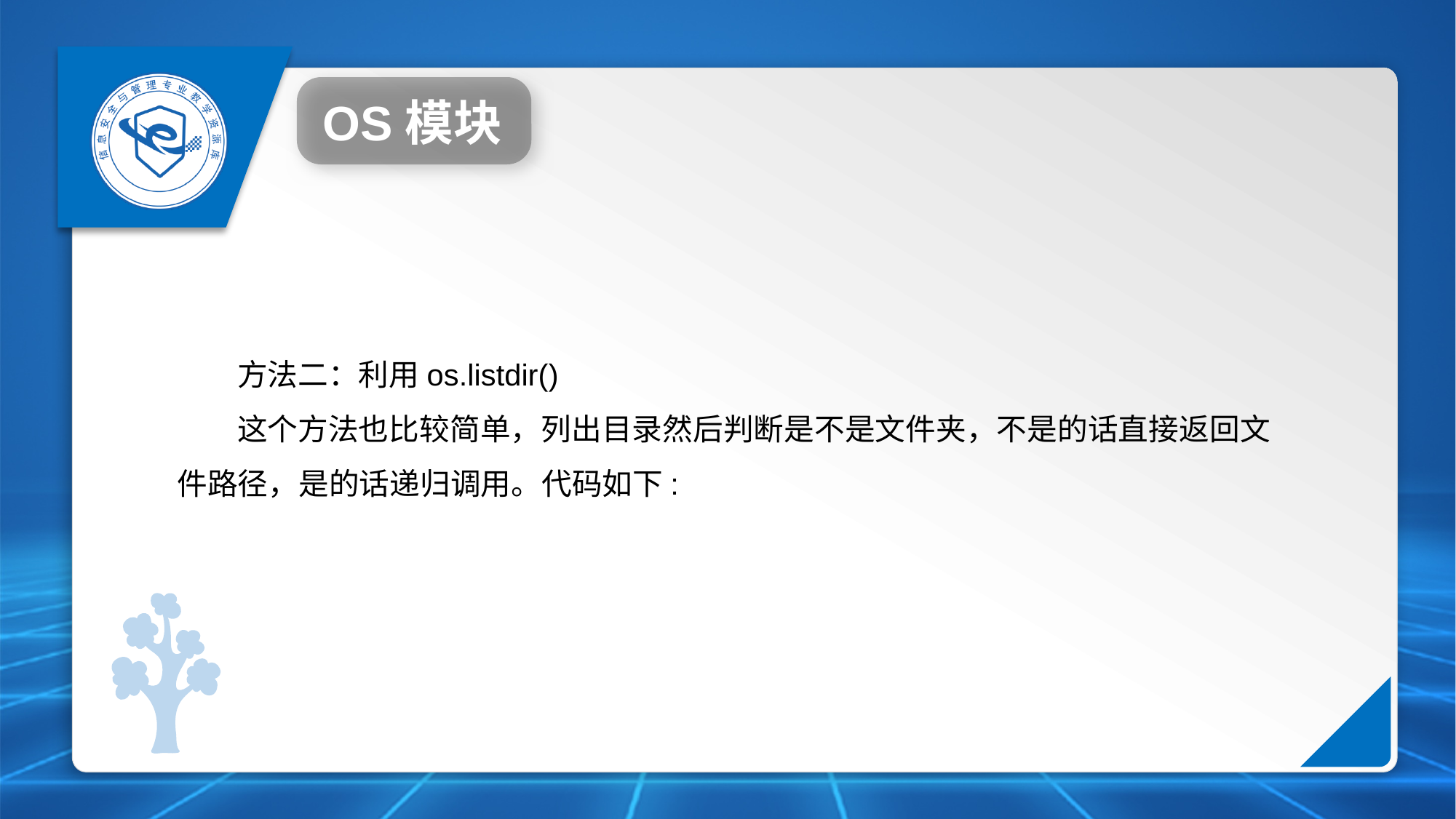

OS模块
方法二：利用os.listdir()
这个方法也比较简单，列出目录然后判断是不是文件夹，不是的话直接返回文件路径，是的话递归调用。代码如下: